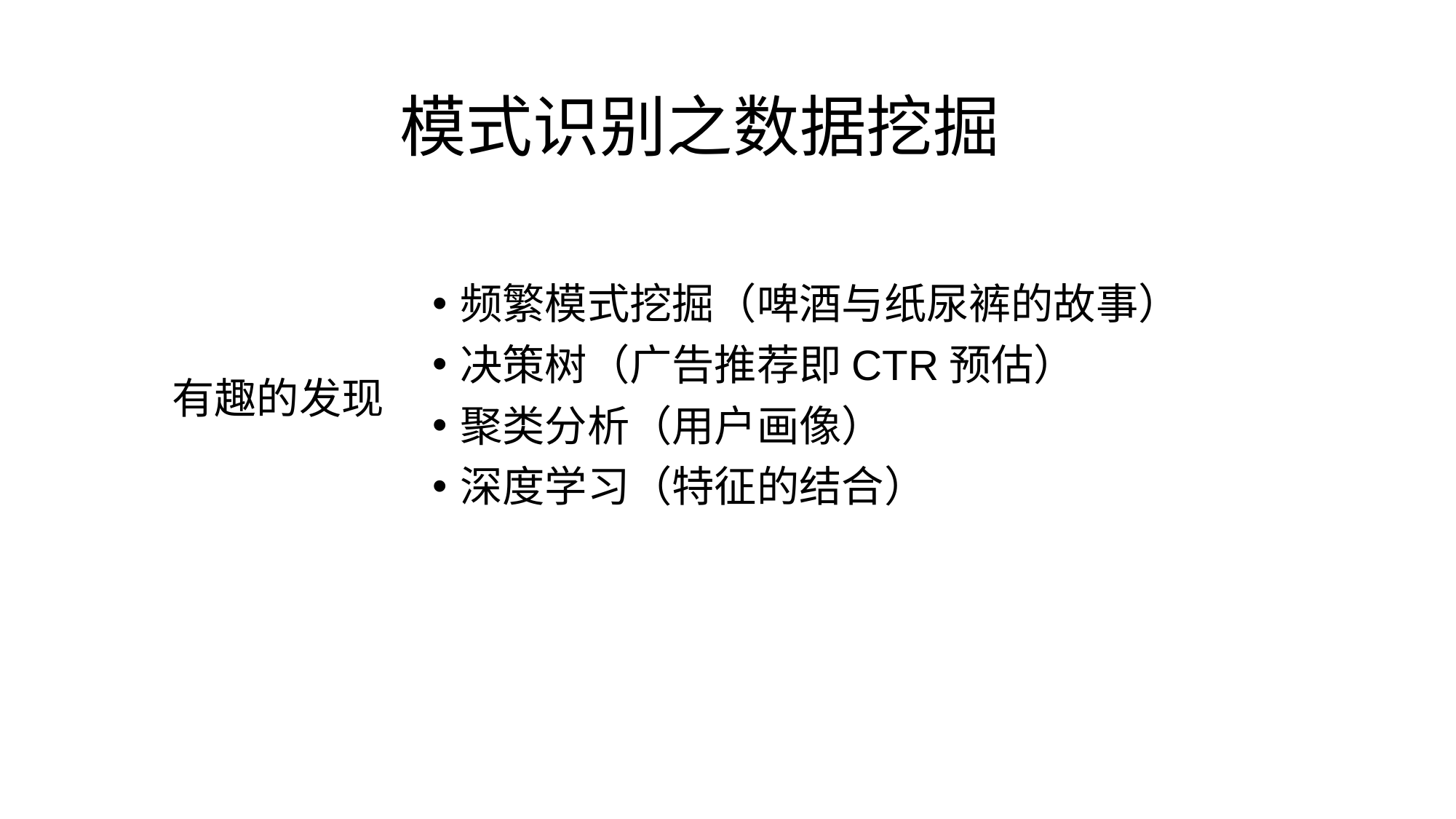

# 模式识别之数据挖掘
频繁模式挖掘（啤酒与纸尿裤的故事）
决策树（广告推荐即CTR预估）
聚类分析（用户画像）
深度学习（特征的结合）

有趣的发现